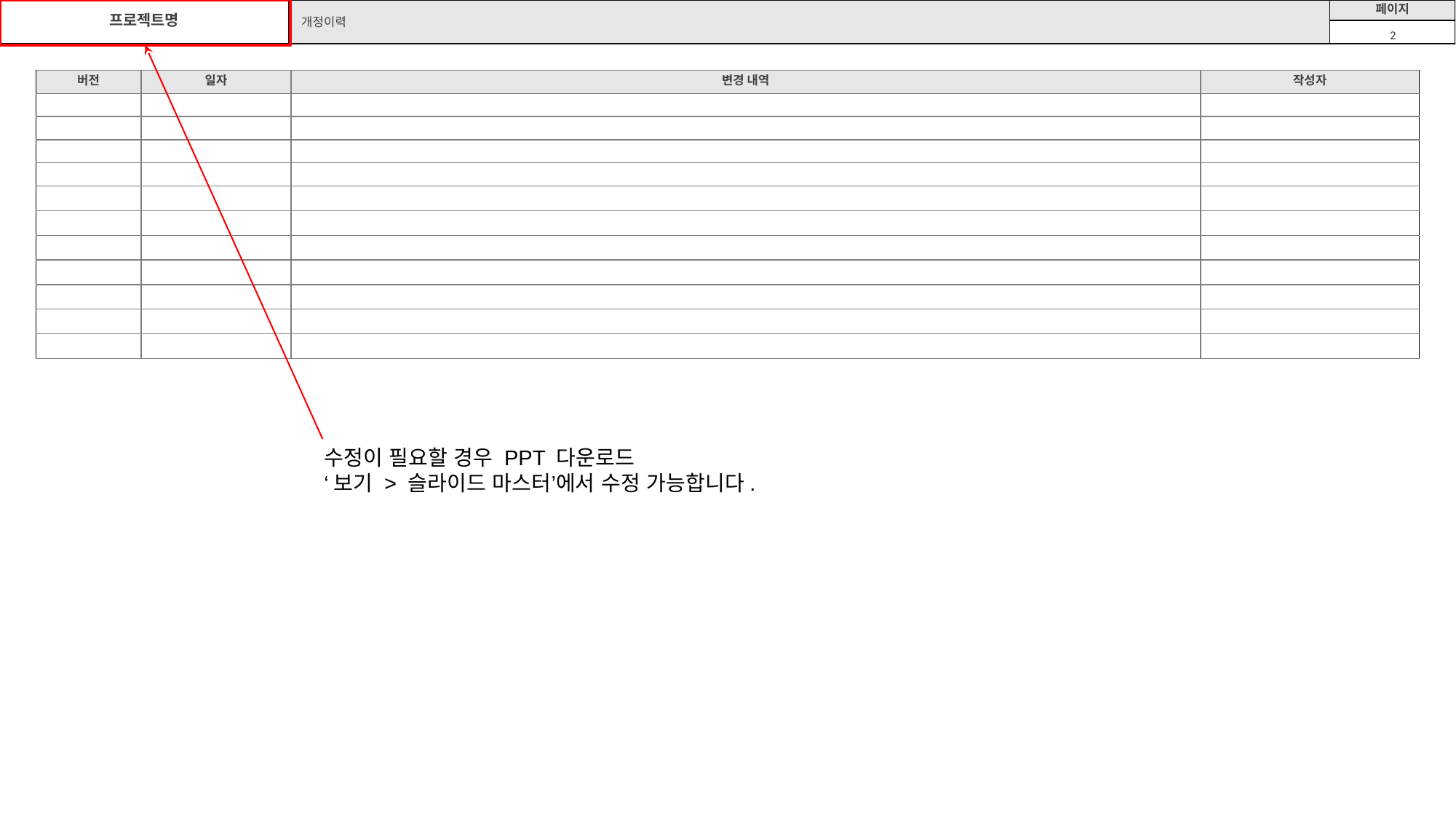

# 개정이력
2
| 버전 | 일자 | 변경 내역 | 작성자 |
| --- | --- | --- | --- |
|  |  |  |  |
|  |  |  |  |
|  |  |  |  |
|  |  |  |  |
|  |  |  |  |
|  |  |  |  |
|  |  |  |  |
|  |  |  |  |
|  |  |  |  |
|  |  |  |  |
|  |  |  |  |
수정이 필요할 경우 PPT 다운로드
‘보기 > 슬라이드 마스터’에서 수정 가능합니다.